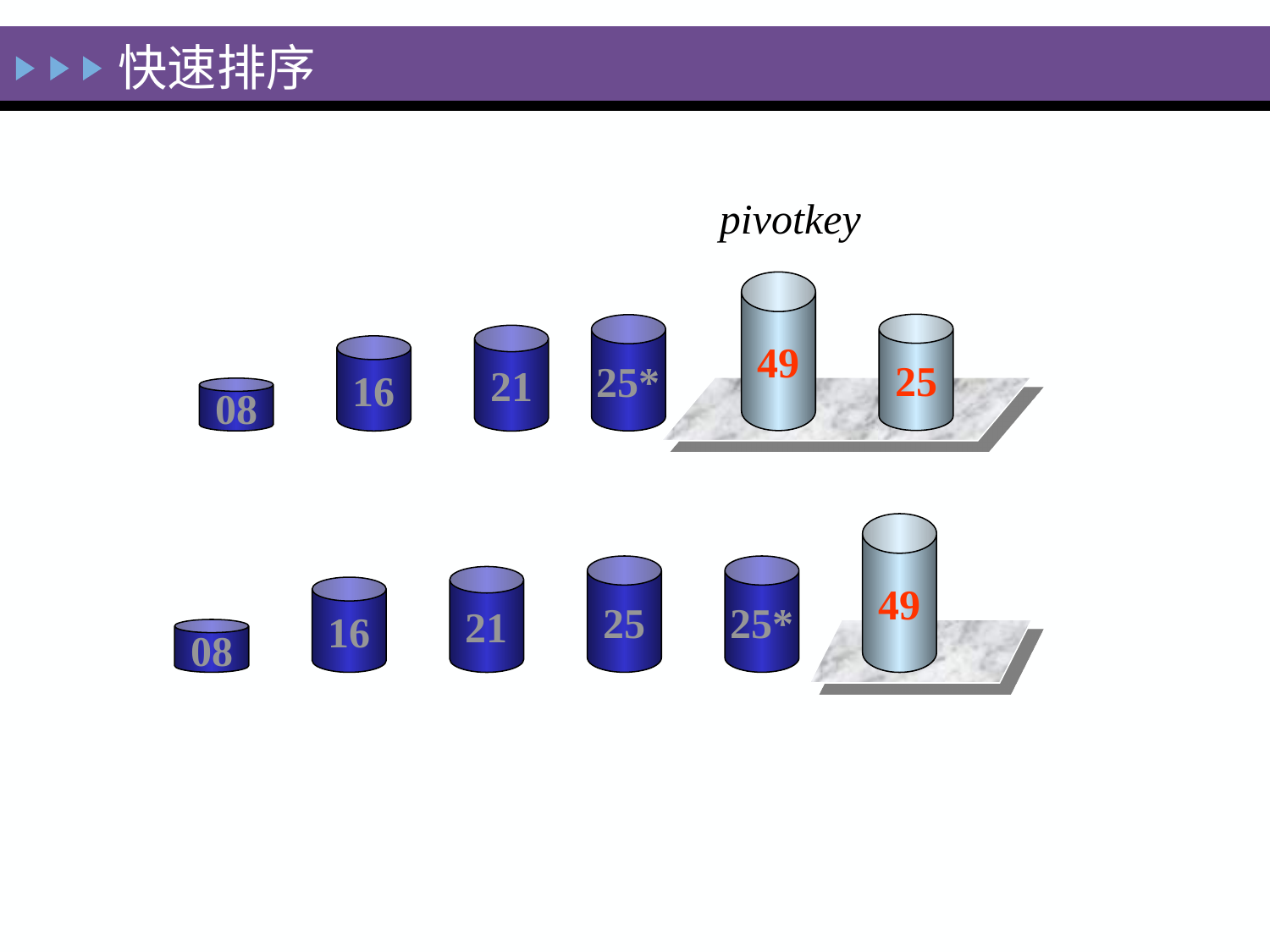

快速排序
pivotkey
49
25
25*
21
16

08
49
25
25*
21
16
08